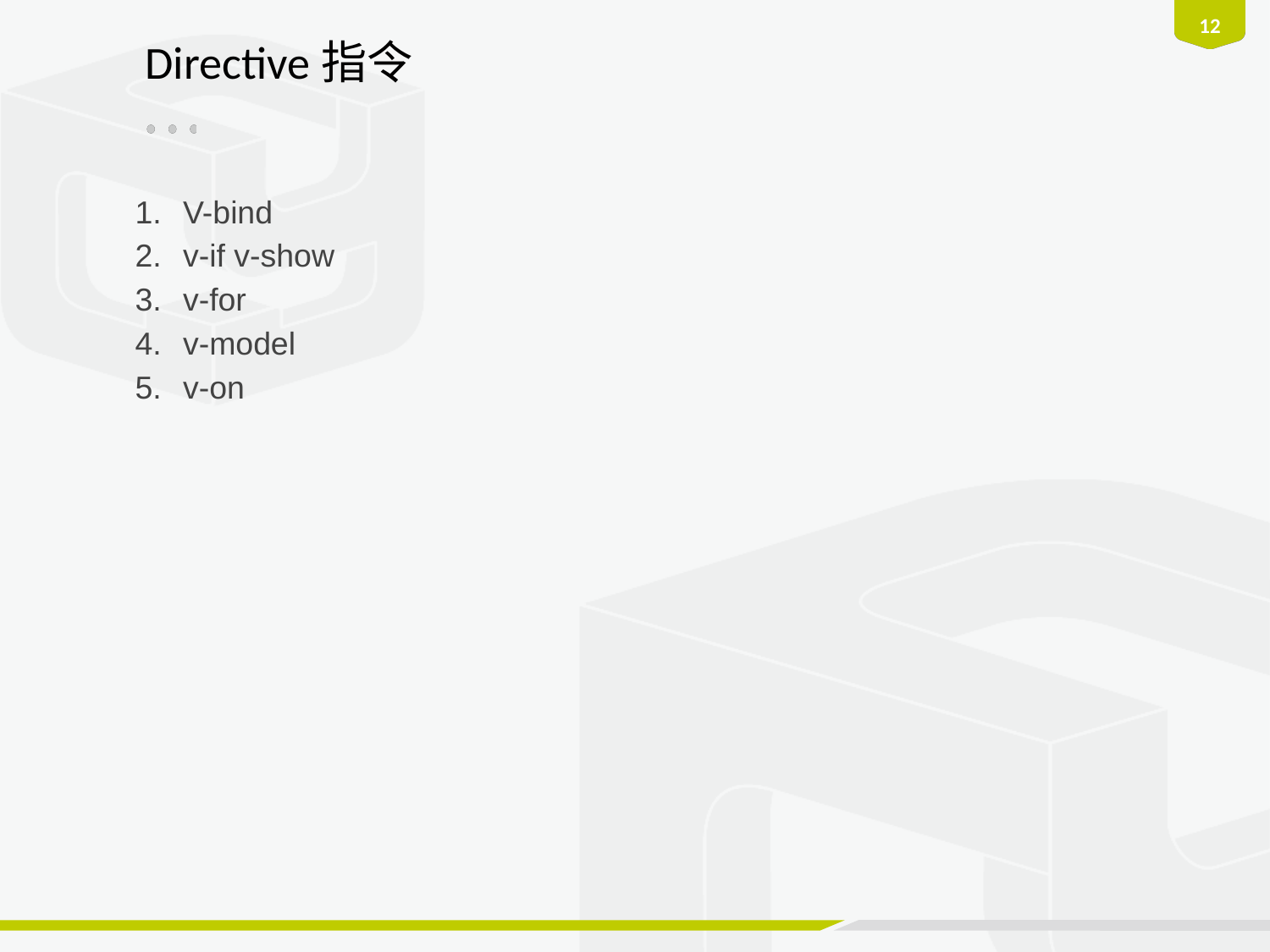

12

# Directive指令

V-bind
v-if v-show
v-for
v-model
v-on